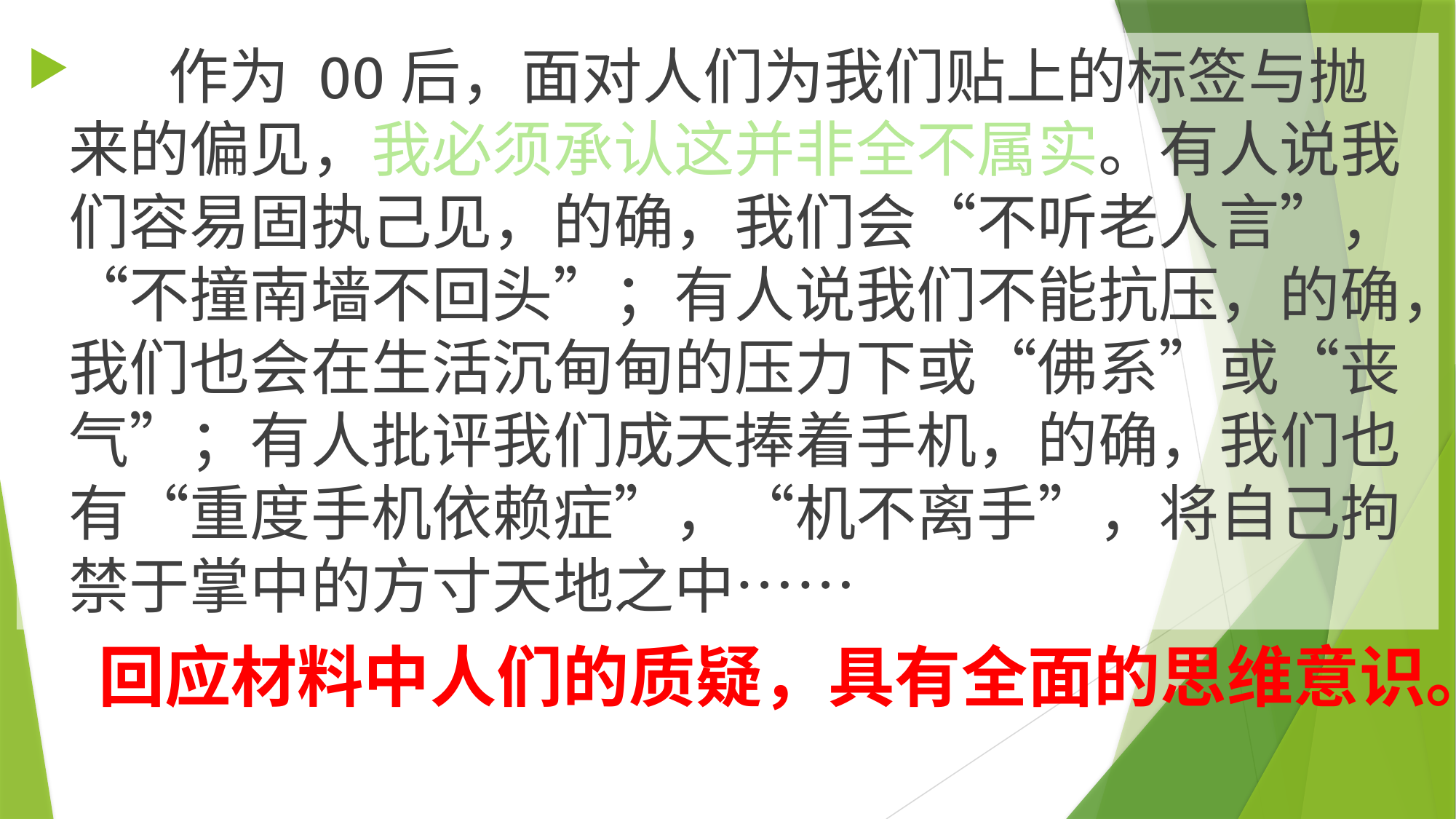

作为 00后，面对人们为我们贴上的标签与抛来的偏见，我必须承认这并非全不属实。有人说我们容易固执己见，的确，我们会“不听老人言”，“不撞南墙不回头”；有人说我们不能抗压，的确，我们也会在生活沉甸甸的压力下或“佛系”或“丧气”；有人批评我们成天捧着手机，的确，我们也有“重度手机依赖症”，“机不离手”，将自己拘禁于掌中的方寸天地之中……

# 回应材料中人们的质疑，具有全面的思维意识。